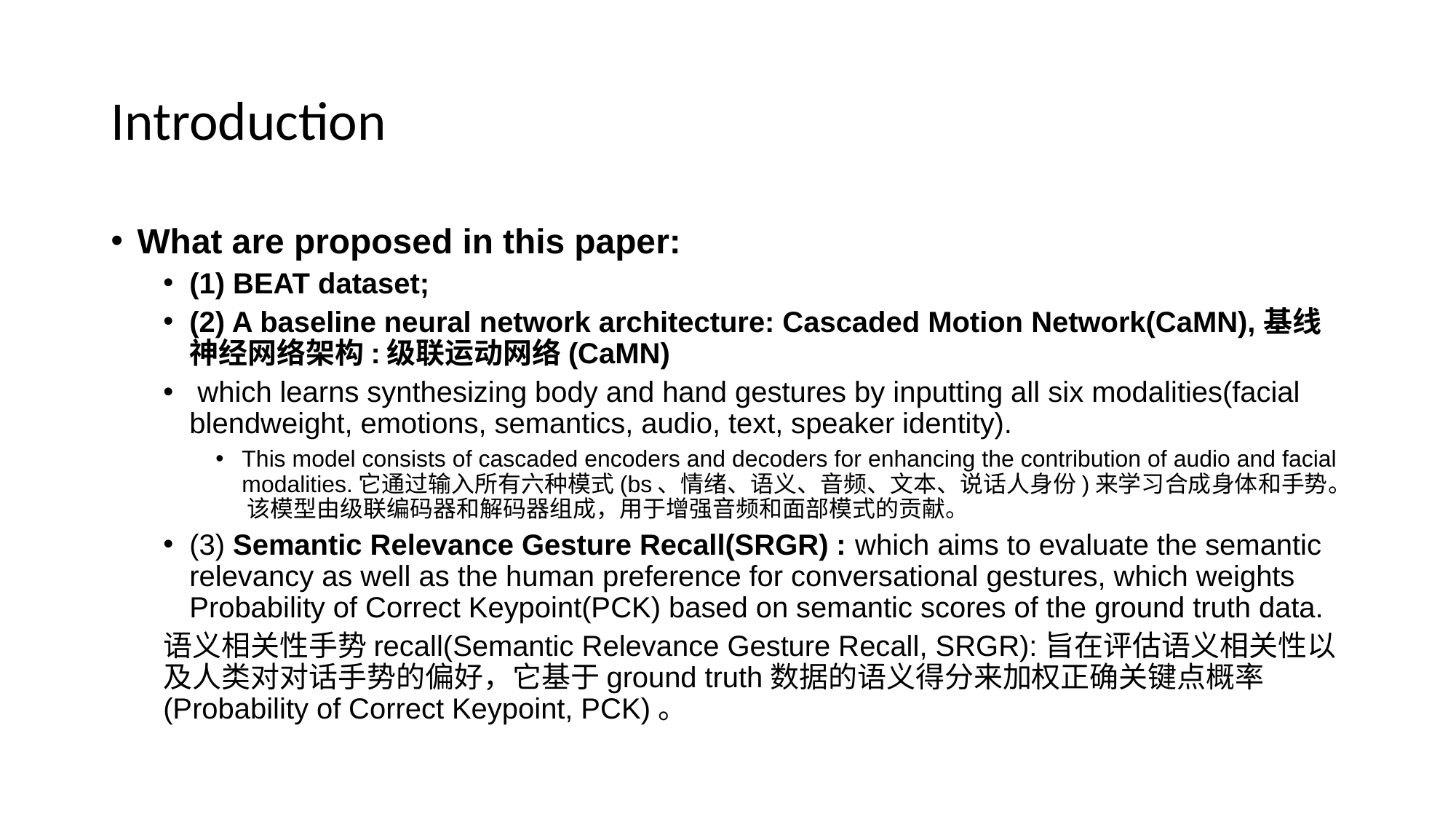

# Introduction
What are proposed in this paper:
(1) BEAT dataset;
(2) A baseline neural network architecture: Cascaded Motion Network(CaMN),基线神经网络架构:级联运动网络(CaMN)
 which learns synthesizing body and hand gestures by inputting all six modalities(facial blendweight, emotions, semantics, audio, text, speaker identity).
This model consists of cascaded encoders and decoders for enhancing the contribution of audio and facial modalities.它通过输入所有六种模式(bs、情绪、语义、音频、文本、说话人身份)来学习合成身体和手势。 该模型由级联编码器和解码器组成，用于增强音频和面部模式的贡献。
(3) Semantic Relevance Gesture Recall(SRGR) : which aims to evaluate the semantic relevancy as well as the human preference for conversational gestures, which weights Probability of Correct Keypoint(PCK) based on semantic scores of the ground truth data.
语义相关性手势recall(Semantic Relevance Gesture Recall, SRGR):旨在评估语义相关性以及人类对对话手势的偏好，它基于ground truth数据的语义得分来加权正确关键点概率(Probability of Correct Keypoint, PCK)。